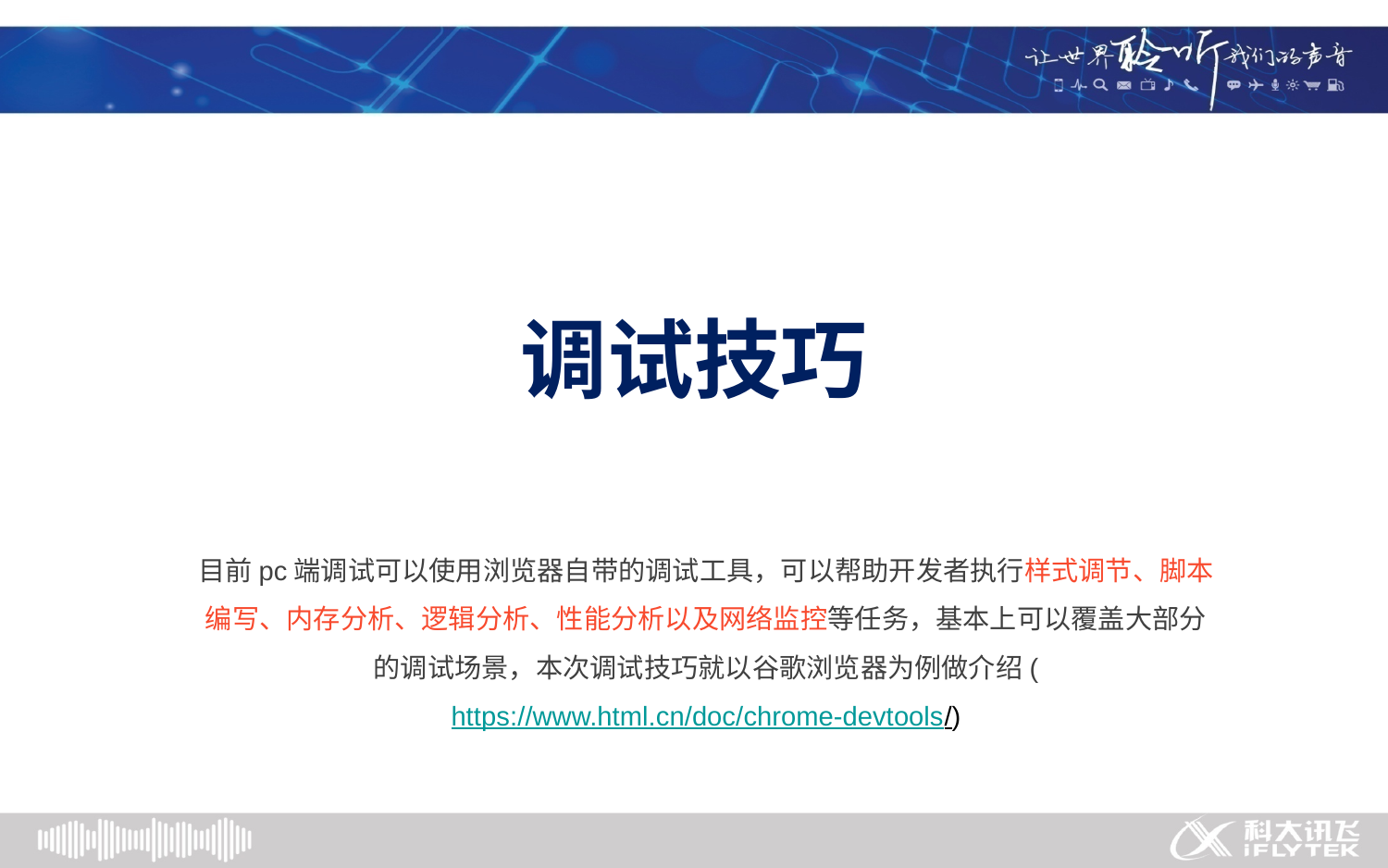

# 调试技巧
目前pc端调试可以使用浏览器自带的调试工具，可以帮助开发者执行样式调节、脚本编写、内存分析、逻辑分析、性能分析以及网络监控等任务，基本上可以覆盖大部分的调试场景，本次调试技巧就以谷歌浏览器为例做介绍(https://www.html.cn/doc/chrome-devtools/)